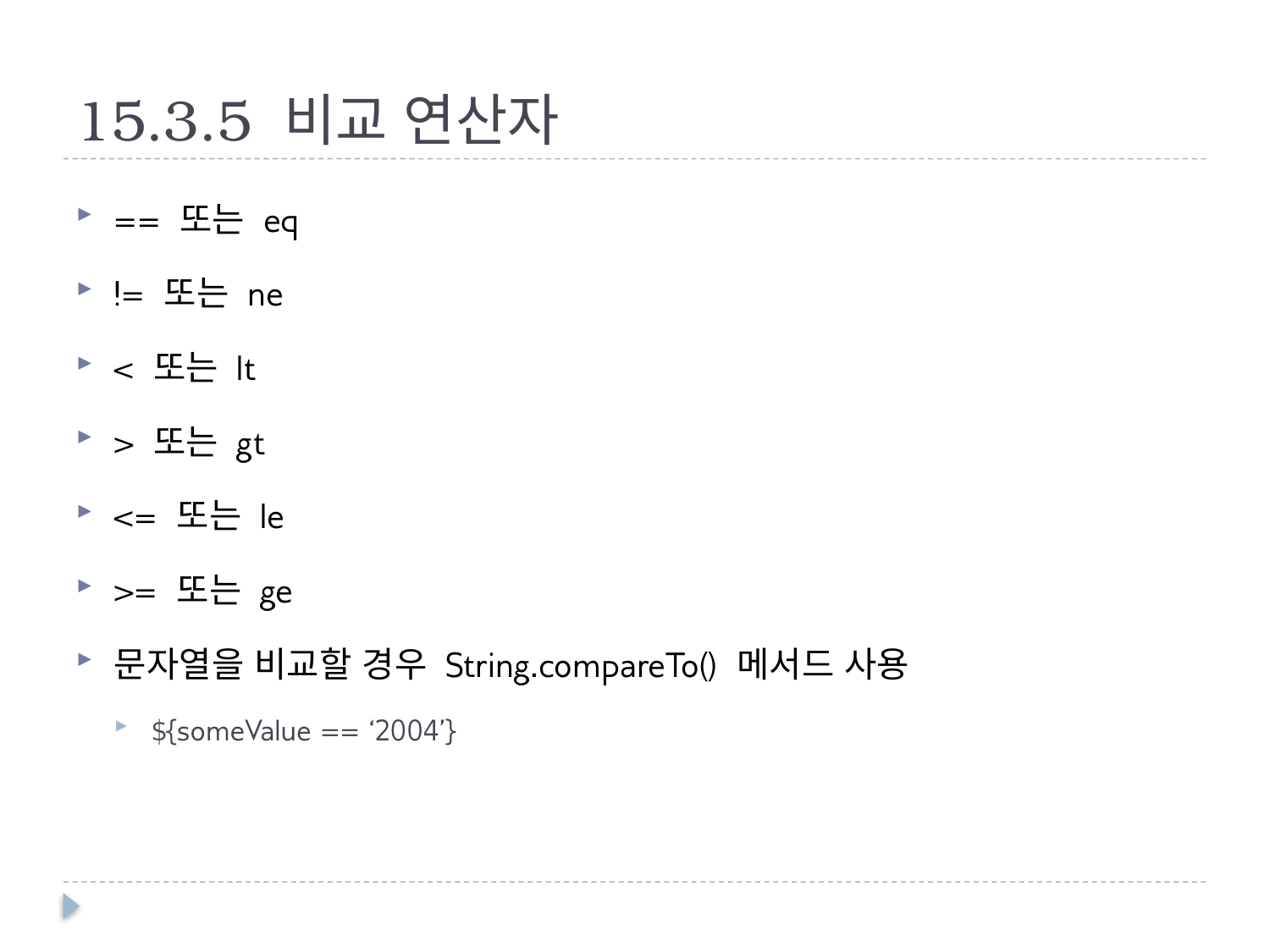

# 15.3.5 비교 연산자
== 또는 eq
!= 또는 ne
< 또는 lt
> 또는 gt
<= 또는 le
>= 또는 ge
문자열을 비교할 경우 String.compareTo() 메서드 사용
${someValue == ‘2004’}